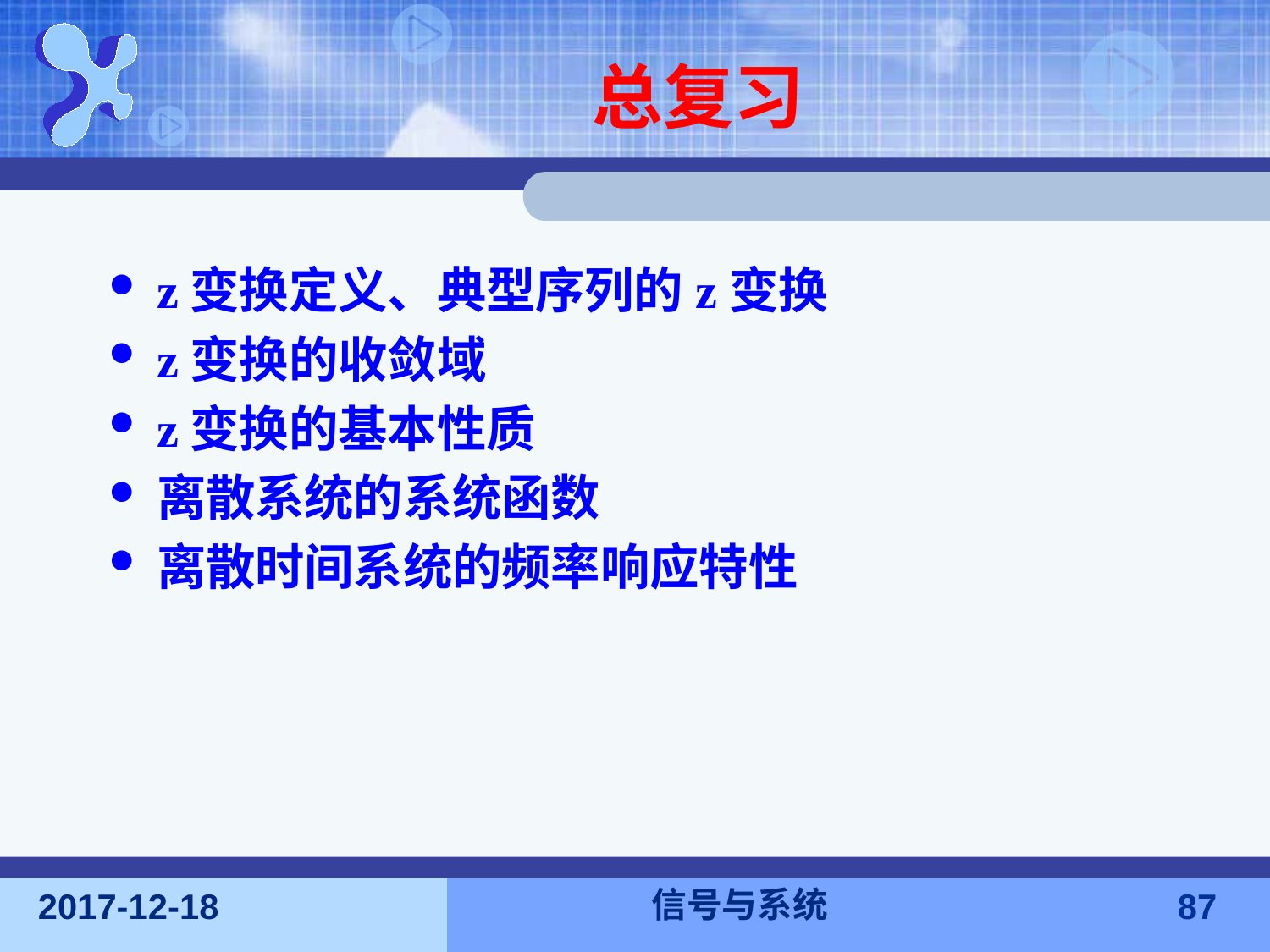

# 总复习
z变换定义、典型序列的z变换
z变换的收敛域
z变换的基本性质
离散系统的系统函数
离散时间系统的频率响应特性
信号与系统
2017-12-18
87